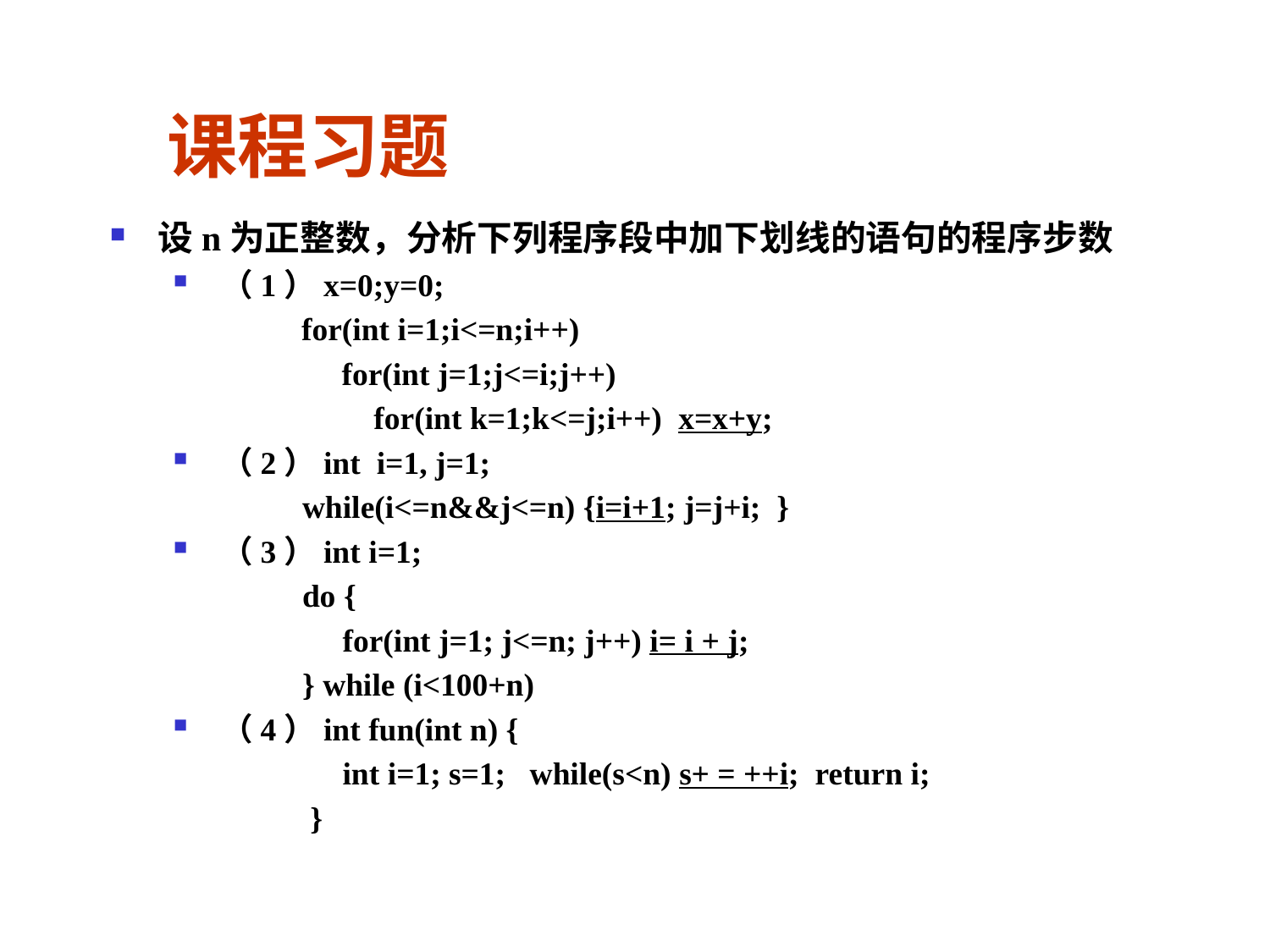

课程习题
设n为正整数，分析下列程序段中加下划线的语句的程序步数
（1）x=0;y=0;
        for(int i=1;i<=n;i++)
             for(int j=1;j<=i;j++)
                 for(int k=1;k<=j;i++)  x=x+y;
（2）int  i=1, j=1;
                while(i<=n&&j<=n) {i=i+1; j=j+i;  }
（3）int i=1;
                do {
                     for(int j=1; j<=n; j++) i= i + j;
                } while (i<100+n)
（4）int fun(int n) {
                     int i=1; s=1;   while(s<n) s+ = ++i;  return i;
                 }

108